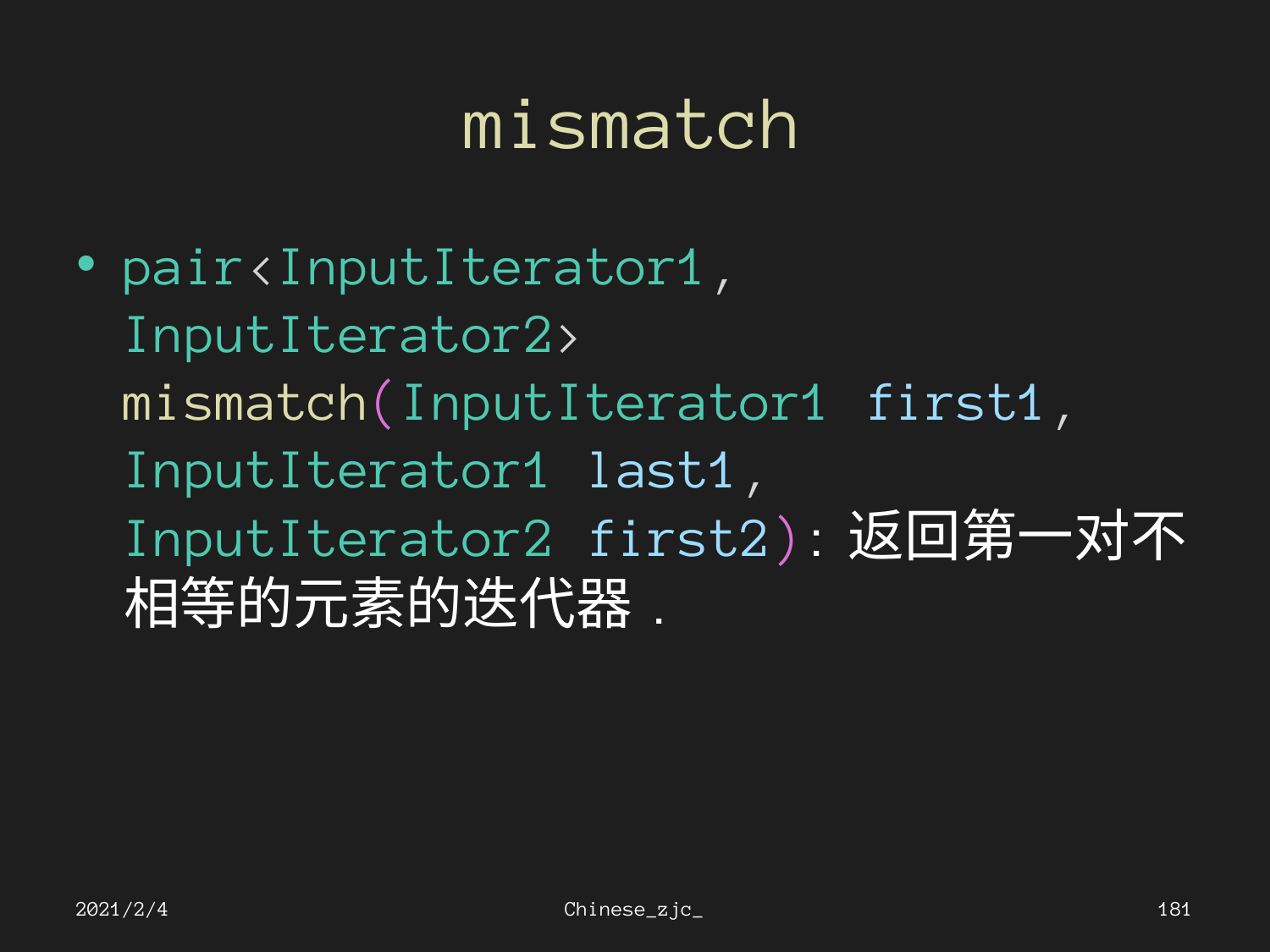

# mismatch
pair<InputIterator1, InputIterator2> mismatch(InputIterator1 first1, InputIterator1 last1, InputIterator2 first2):返回第一对不相等的元素的迭代器.
2021/2/4
Chinese_zjc_
181